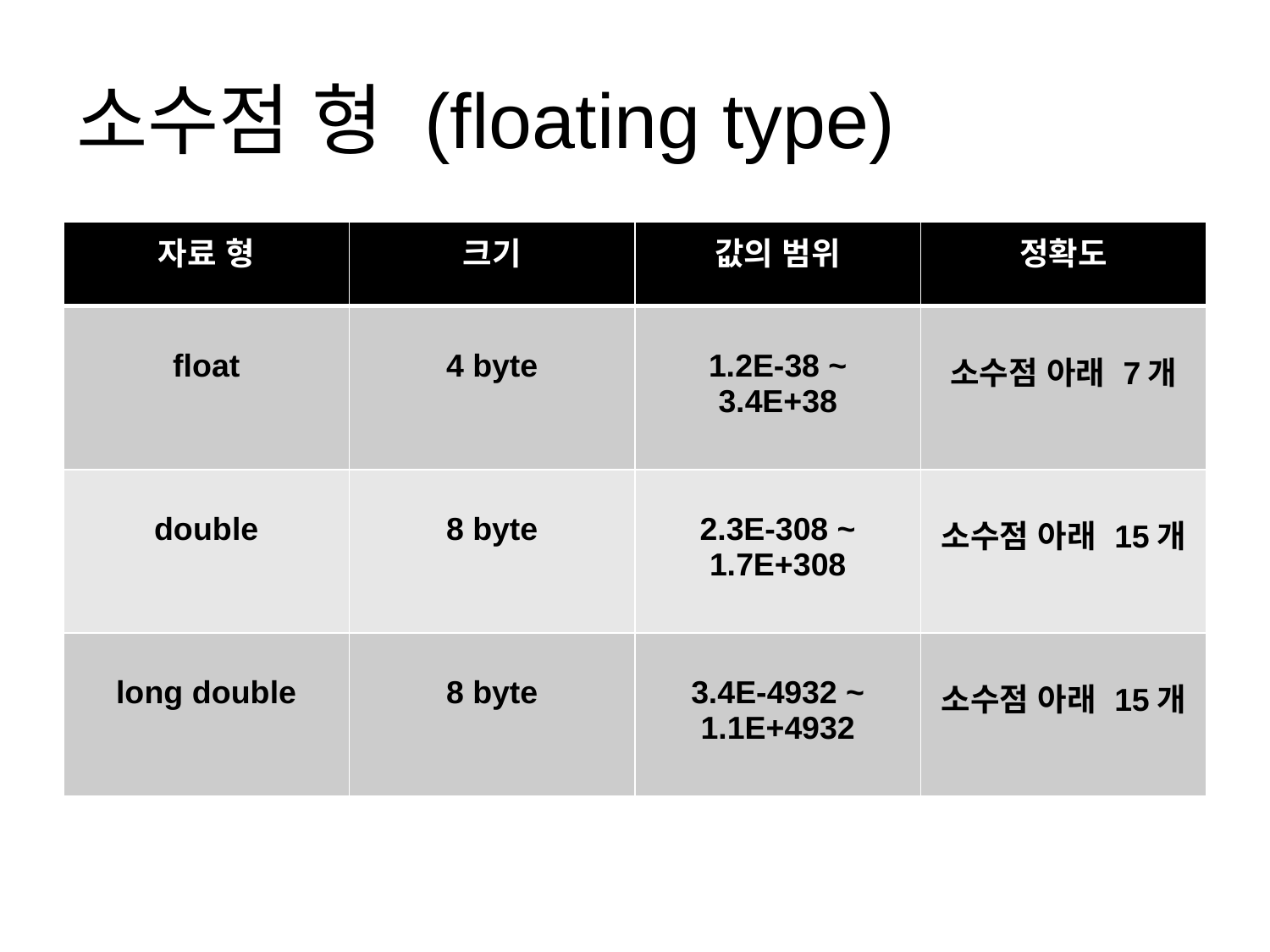

# 소수점 형 (floating type)
| 자료 형 | 크기 | 값의 범위 | 정확도 |
| --- | --- | --- | --- |
| float | 4 byte | 1.2E-38 ~ 3.4E+38 | 소수점 아래 7개 |
| double | 8 byte | 2.3E-308 ~ 1.7E+308 | 소수점 아래 15개 |
| long double | 8 byte | 3.4E-4932 ~ 1.1E+4932 | 소수점 아래 15개 |